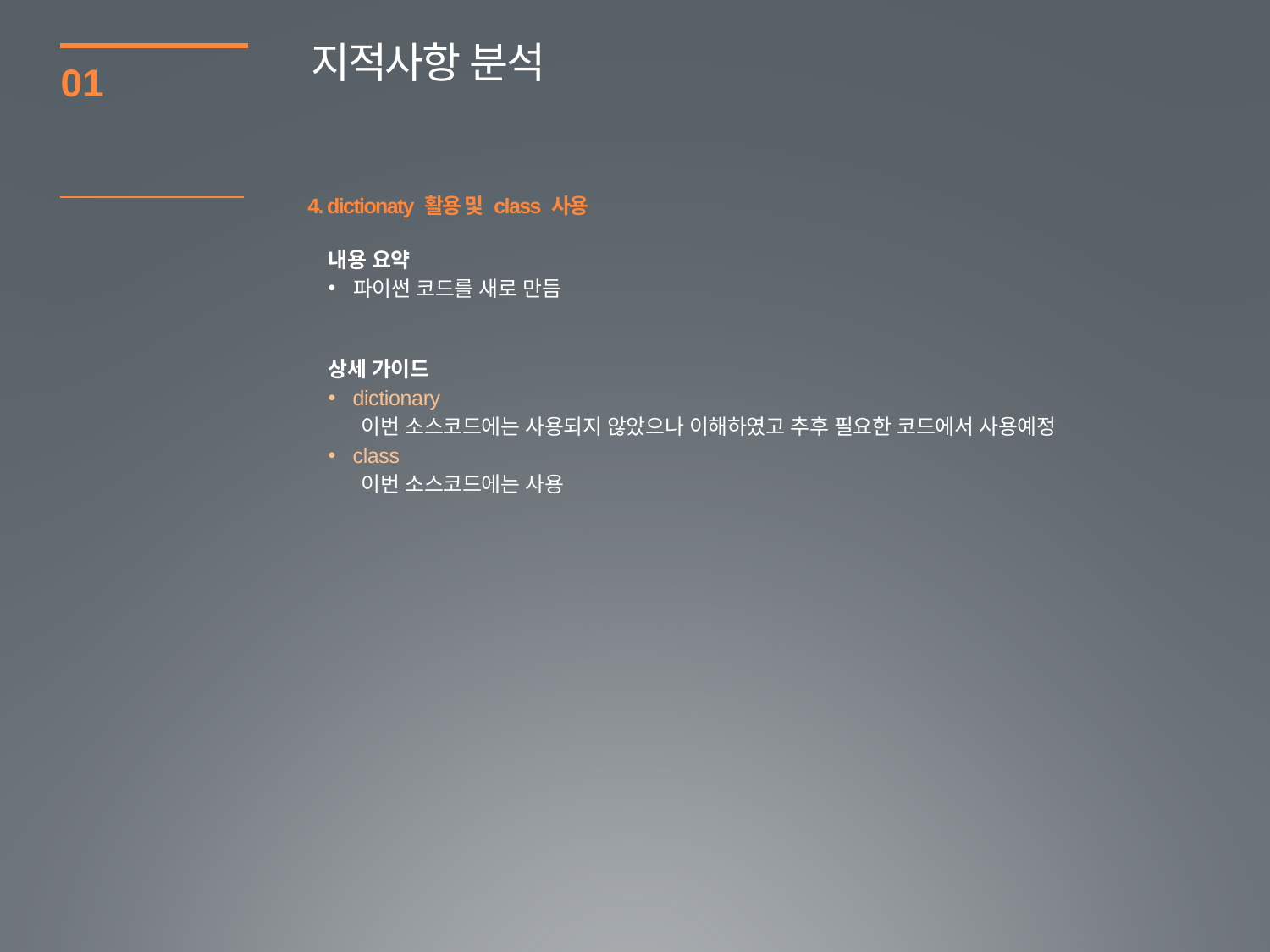

지적사항 분석
01
4. dictionaty 활용 및 class 사용
내용 요약
파이썬 코드를 새로 만듬
상세 가이드
dictionary
     이번 소스코드에는 사용되지 않았으나 이해하였고 추후 필요한 코드에서 사용예정
class
     이번 소스코드에는 사용